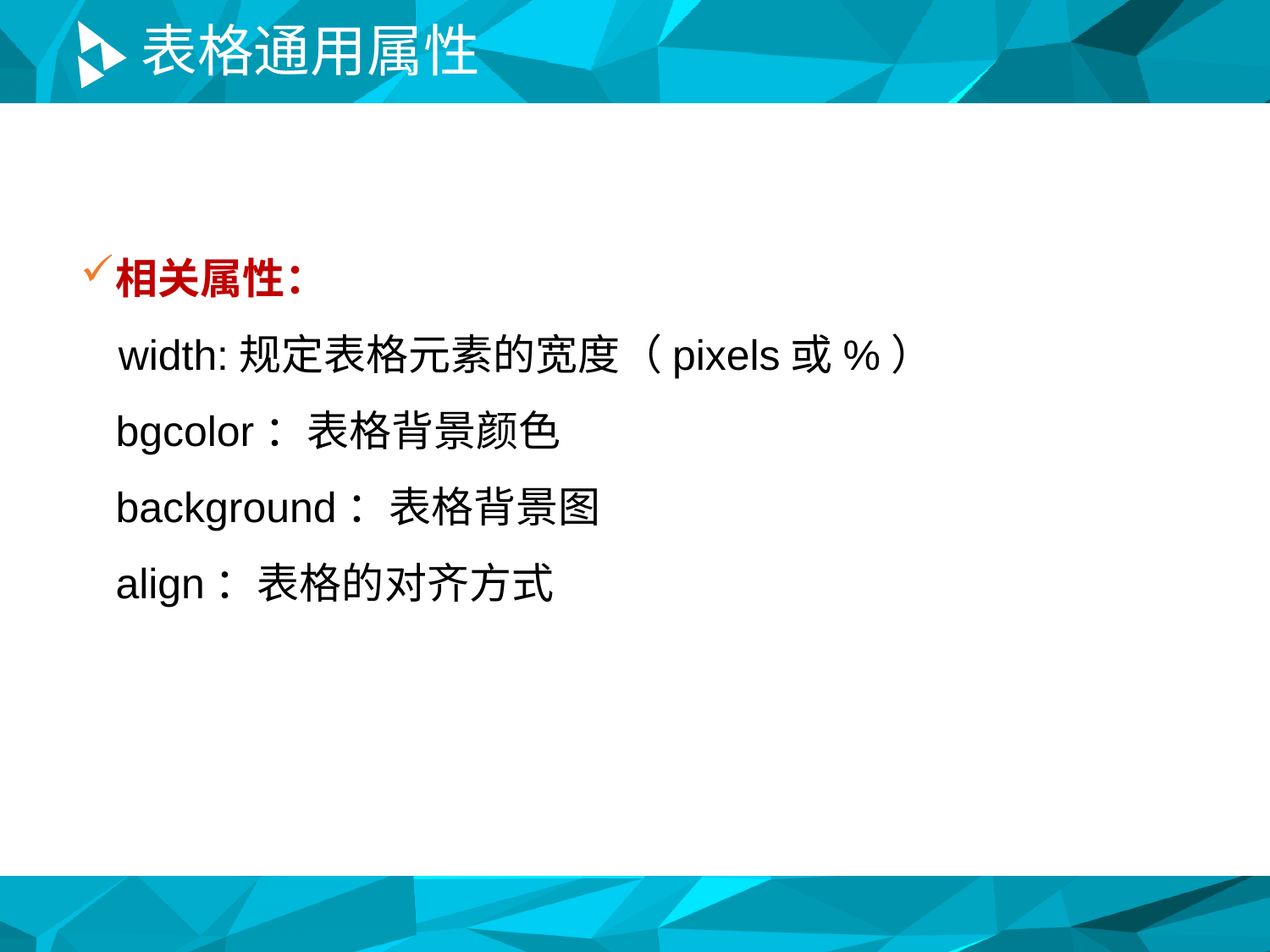

# 表格通用属性
相关属性：
    width:规定表格元素的宽度（pixels或%）
   bgcolor：表格背景颜色
   background：表格背景图
   align：表格的对齐方式